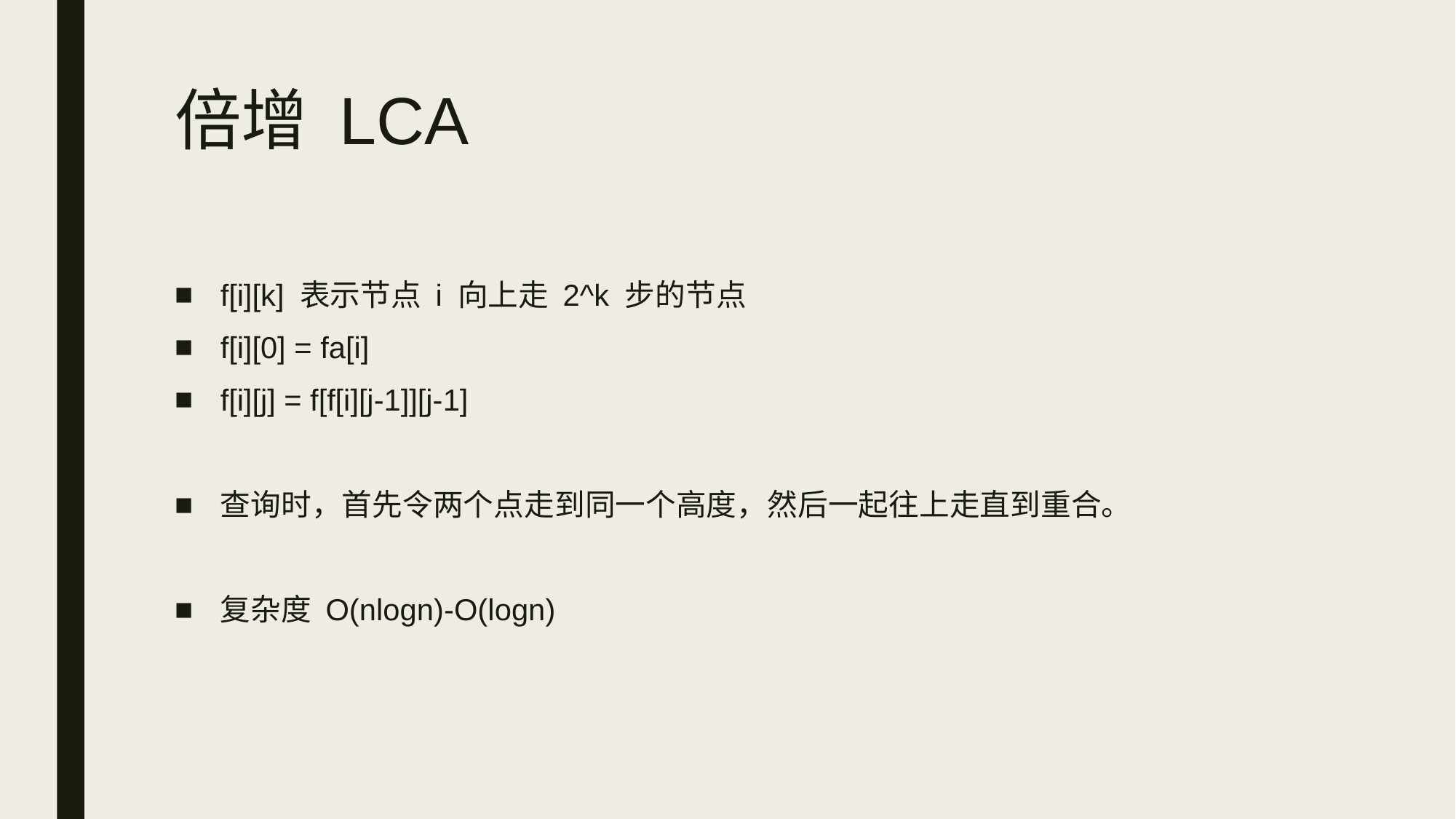

# 倍增 LCA
f[i][k] 表示节点 i 向上走 2^k 步的节点
f[i][0] = fa[i]
f[i][j] = f[f[i][j-1]][j-1]

查询时，首先令两个点走到同一个高度，然后一起往上走直到重合。

复杂度 O(nlogn)-O(logn)